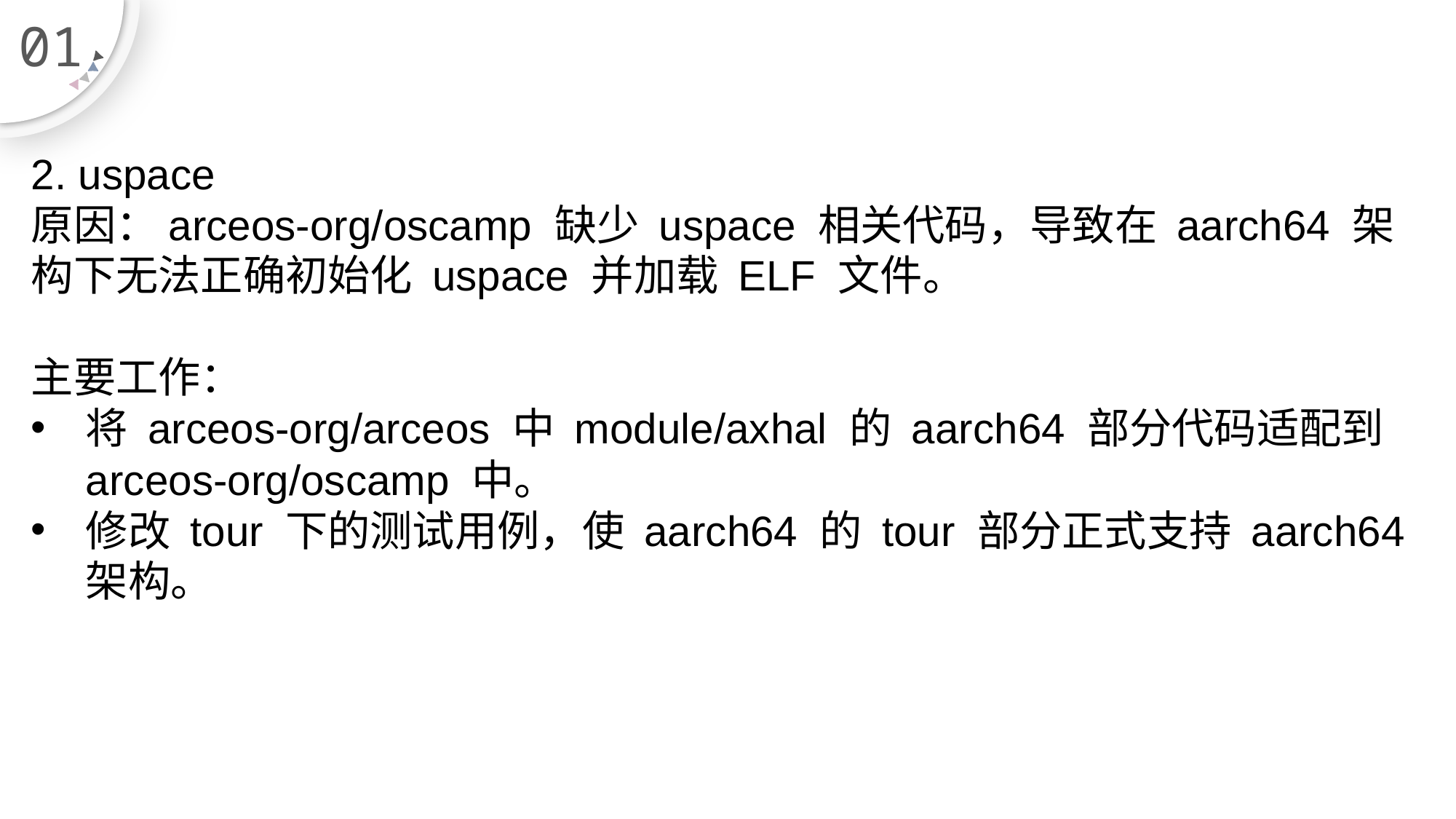

01
2. uspace
原因：arceos-org/oscamp 缺少 uspace 相关代码，导致在 aarch64 架构下无法正确初始化 uspace 并加载 ELF 文件。

主要工作：
将 arceos-org/arceos 中 module/axhal 的 aarch64 部分代码适配到 arceos-org/oscamp 中。
修改 tour 下的测试用例，使 aarch64 的 tour 部分正式支持 aarch64 架构。